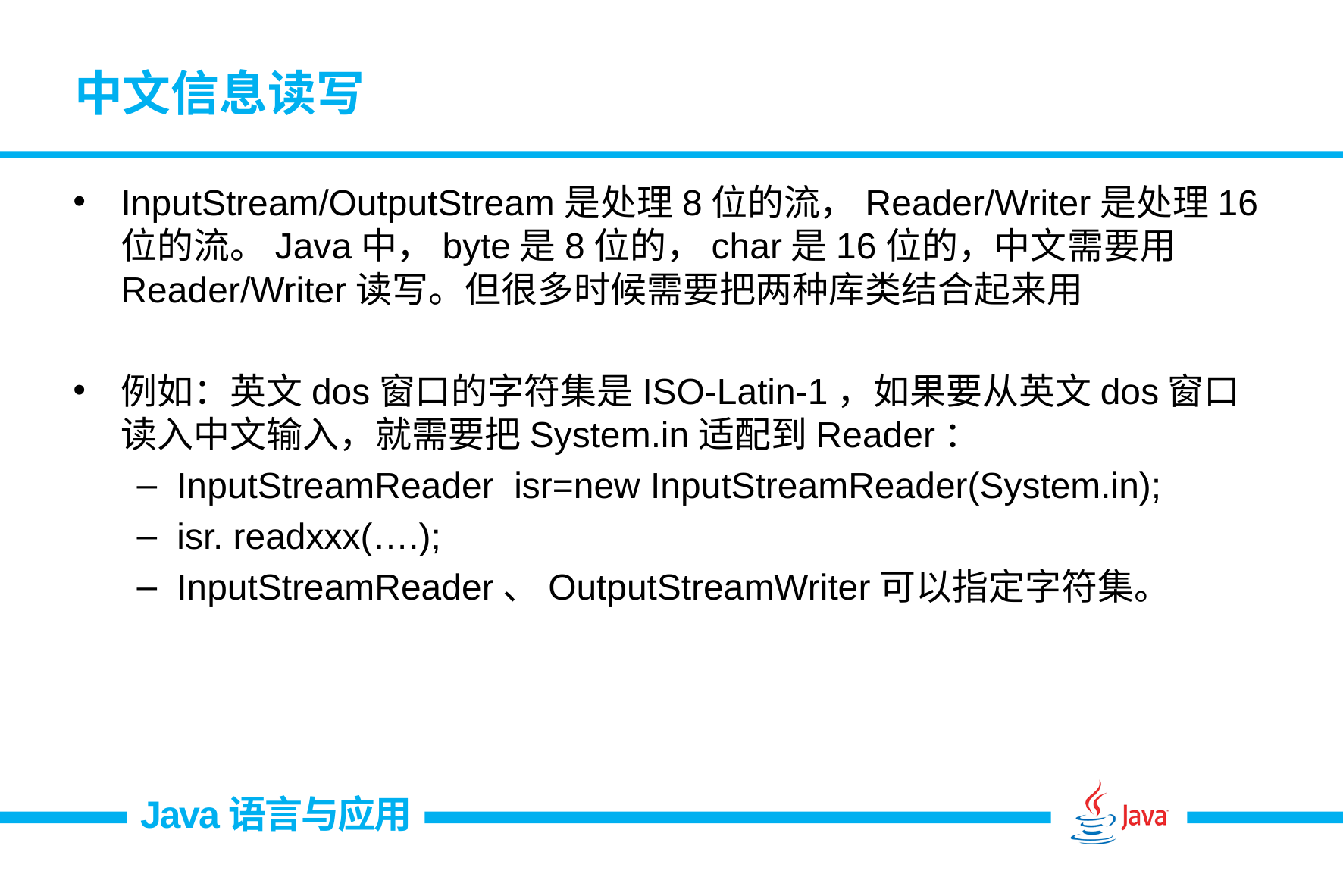

# 中文信息读写
InputStream/OutputStream是处理8位的流，Reader/Writer是处理16位的流。Java中，byte是8位的，char是16位的，中文需要用Reader/Writer读写。但很多时候需要把两种库类结合起来用

例如：英文dos窗口的字符集是ISO-Latin-1，如果要从英文dos窗口读入中文输入，就需要把System.in适配到Reader：
InputStreamReader  isr=new InputStreamReader(System.in);
isr. readxxx(….);
InputStreamReader、OutputStreamWriter可以指定字符集。

89